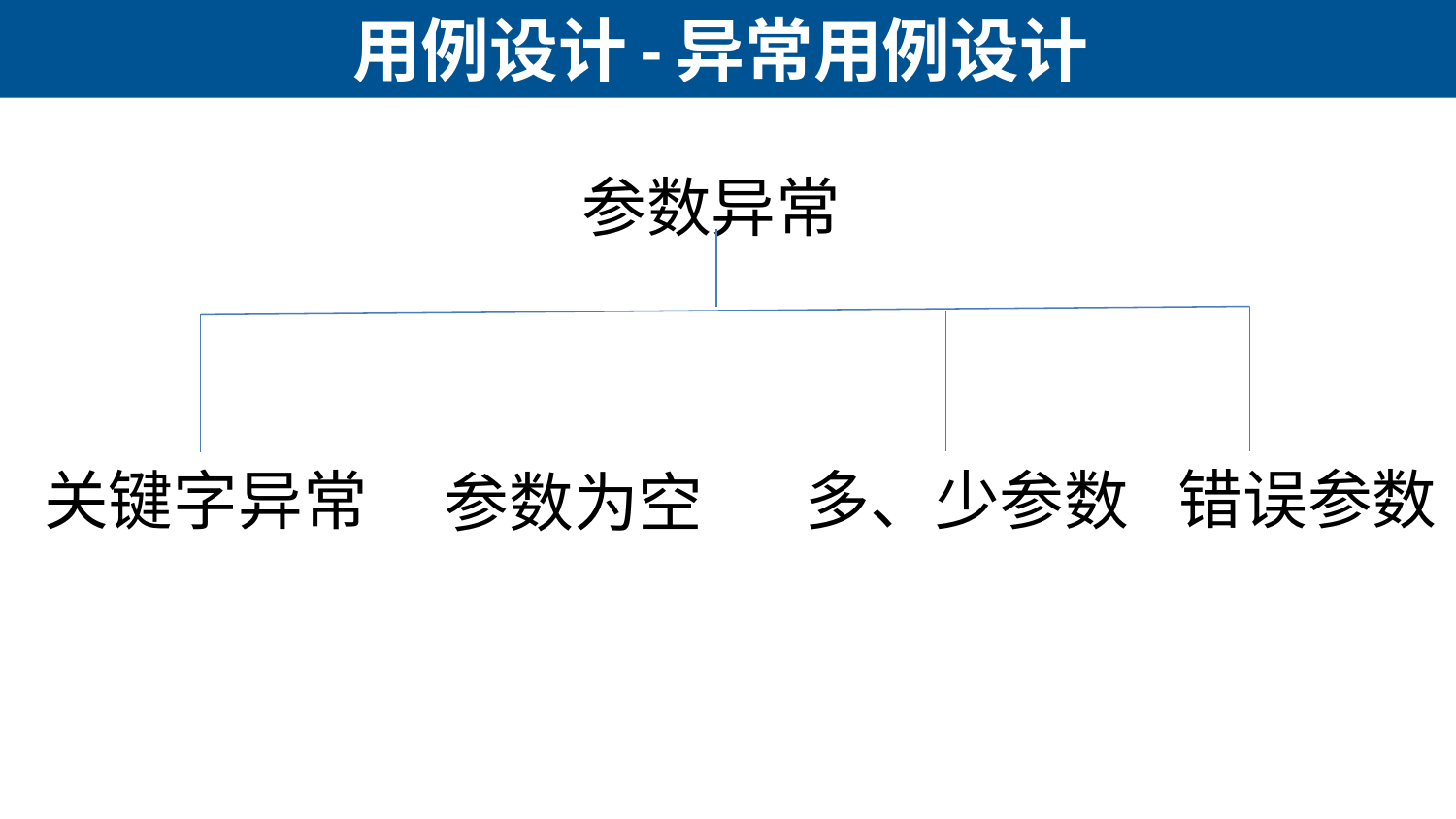

# 用例设计-异常用例设计
参数异常
错误参数
多、少参数
关键字异常
参数为空